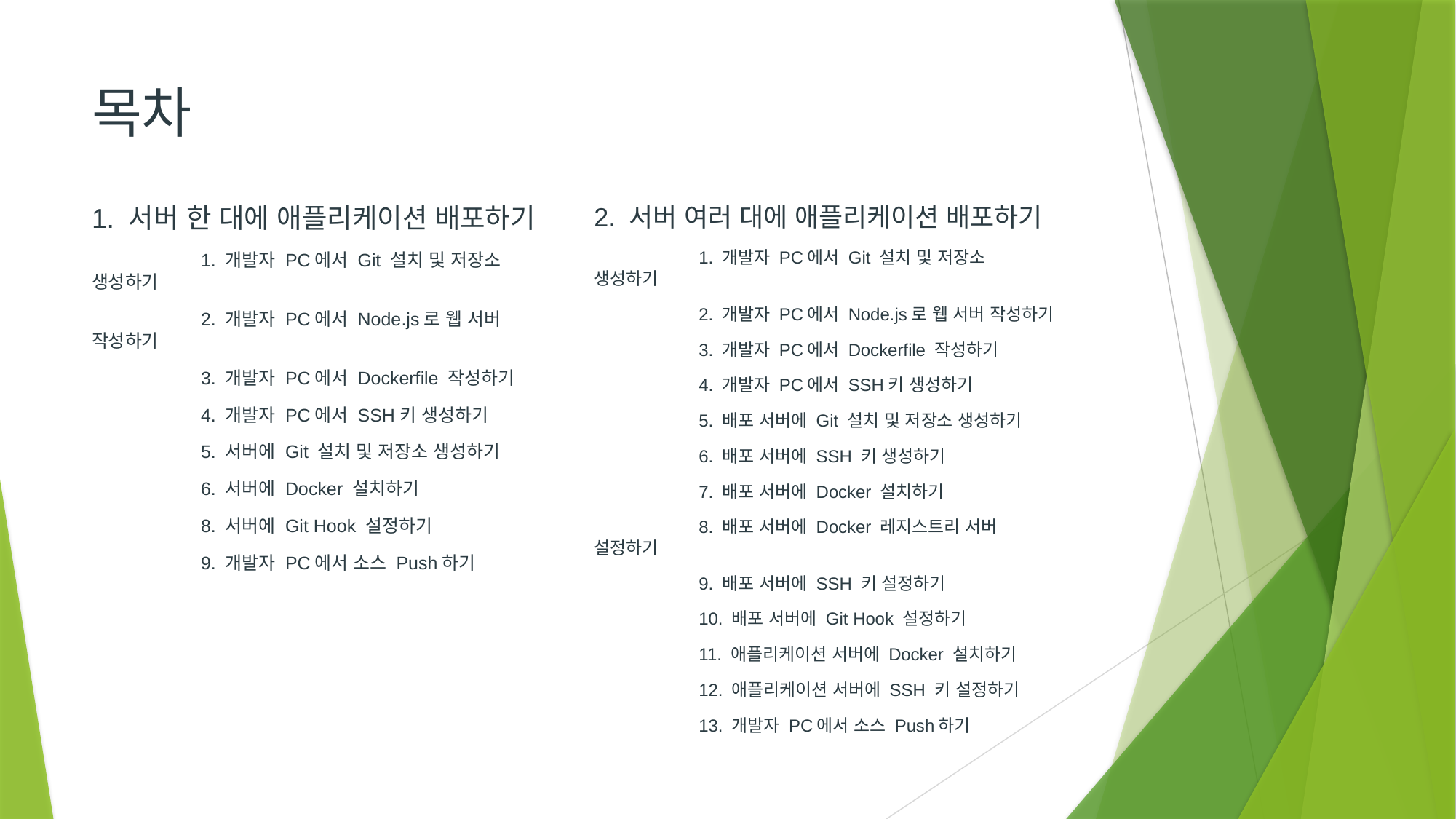

# 목차
1. 서버 한 대에 애플리케이션 배포하기
	1. 개발자 PC에서 Git 설치 및 저장소 생성하기
	2. 개발자 PC에서 Node.js로 웹 서버 작성하기
	3. 개발자 PC에서 Dockerfile 작성하기
	4. 개발자 PC에서 SSH키 생성하기
	5. 서버에 Git 설치 및 저장소 생성하기
	6. 서버에 Docker 설치하기
	8. 서버에 Git Hook 설정하기
	9. 개발자 PC에서 소스 Push하기
2. 서버 여러 대에 애플리케이션 배포하기
	1. 개발자 PC에서 Git 설치 및 저장소 생성하기
	2. 개발자 PC에서 Node.js로 웹 서버 작성하기
	3. 개발자 PC에서 Dockerfile 작성하기
	4. 개발자 PC에서 SSH키 생성하기
	5. 배포 서버에 Git 설치 및 저장소 생성하기
	6. 배포 서버에 SSH 키 생성하기
	7. 배포 서버에 Docker 설치하기
	8. 배포 서버에 Docker 레지스트리 서버 설정하기
	9. 배포 서버에 SSH 키 설정하기
	10. 배포 서버에 Git Hook 설정하기
	11. 애플리케이션 서버에 Docker 설치하기
	12. 애플리케이션 서버에 SSH 키 설정하기
	13. 개발자 PC에서 소스 Push하기